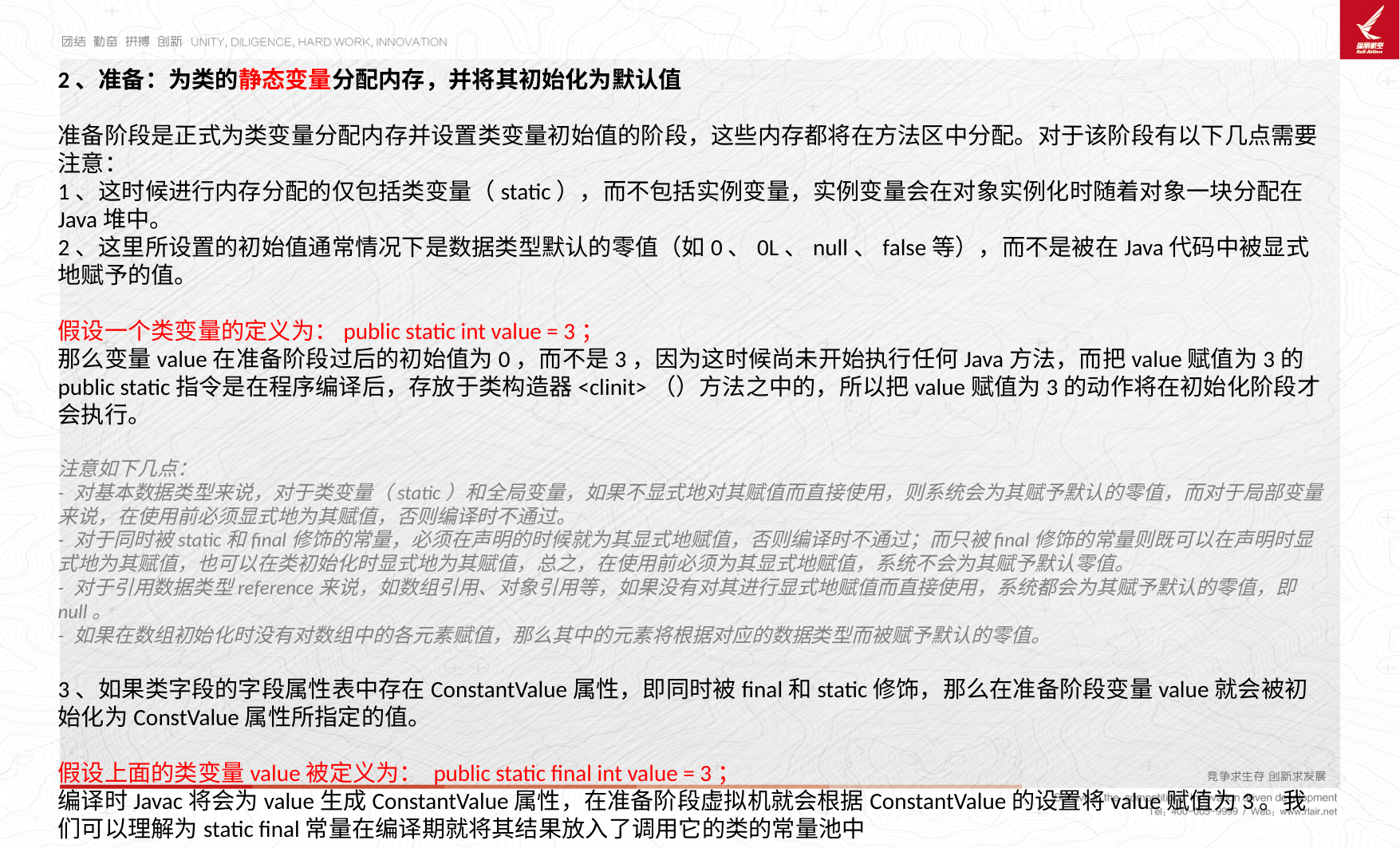

2、准备：为类的静态变量分配内存，并将其初始化为默认值

准备阶段是正式为类变量分配内存并设置类变量初始值的阶段，这些内存都将在方法区中分配。对于该阶段有以下几点需要注意：
1、这时候进行内存分配的仅包括类变量（static），而不包括实例变量，实例变量会在对象实例化时随着对象一块分配在Java堆中。
2、这里所设置的初始值通常情况下是数据类型默认的零值（如0、0L、null、false等），而不是被在Java代码中被显式地赋予的值。

假设一个类变量的定义为：public static int value = 3；
那么变量value在准备阶段过后的初始值为0，而不是3，因为这时候尚未开始执行任何Java方法，而把value赋值为3的public static指令是在程序编译后，存放于类构造器<clinit>（）方法之中的，所以把value赋值为3的动作将在初始化阶段才会执行。

注意如下几点：
- 对基本数据类型来说，对于类变量（static）和全局变量，如果不显式地对其赋值而直接使用，则系统会为其赋予默认的零值，而对于局部变量来说，在使用前必须显式地为其赋值，否则编译时不通过。
- 对于同时被static和final修饰的常量，必须在声明的时候就为其显式地赋值，否则编译时不通过；而只被final修饰的常量则既可以在声明时显式地为其赋值，也可以在类初始化时显式地为其赋值，总之，在使用前必须为其显式地赋值，系统不会为其赋予默认零值。
- 对于引用数据类型reference来说，如数组引用、对象引用等，如果没有对其进行显式地赋值而直接使用，系统都会为其赋予默认的零值，即null。
- 如果在数组初始化时没有对数组中的各元素赋值，那么其中的元素将根据对应的数据类型而被赋予默认的零值。

3、如果类字段的字段属性表中存在ConstantValue属性，即同时被final和static修饰，那么在准备阶段变量value就会被初始化为ConstValue属性所指定的值。

假设上面的类变量value被定义为： public static final int value = 3；
编译时Javac将会为value生成ConstantValue属性，在准备阶段虚拟机就会根据ConstantValue的设置将value赋值为3。我们可以理解为static final常量在编译期就将其结果放入了调用它的类的常量池中